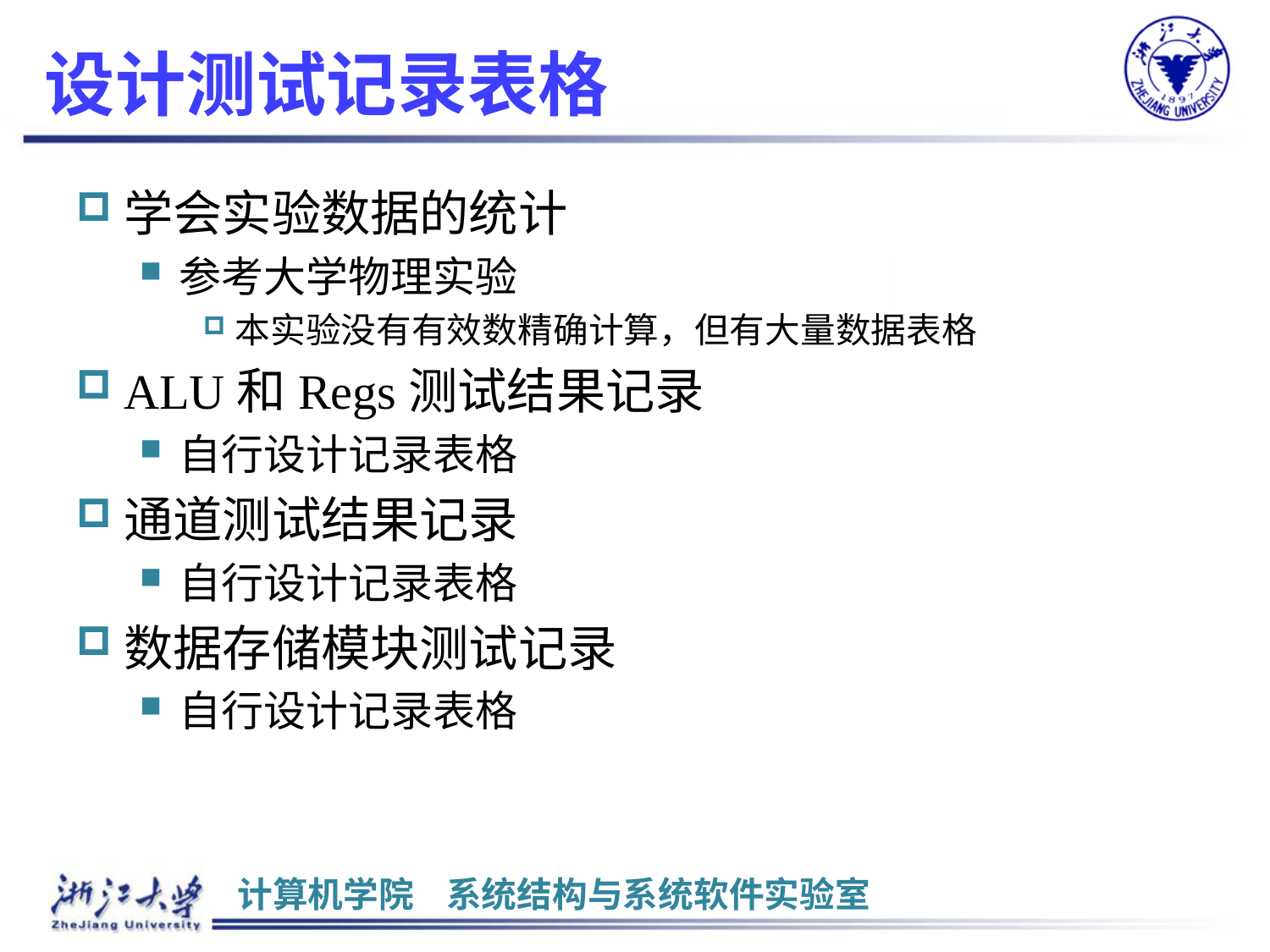

# 设计测试记录表格
学会实验数据的统计
参考大学物理实验
本实验没有有效数精确计算，但有大量数据表格
ALU和Regs测试结果记录
自行设计记录表格
通道测试结果记录
自行设计记录表格
数据存储模块测试记录
自行设计记录表格